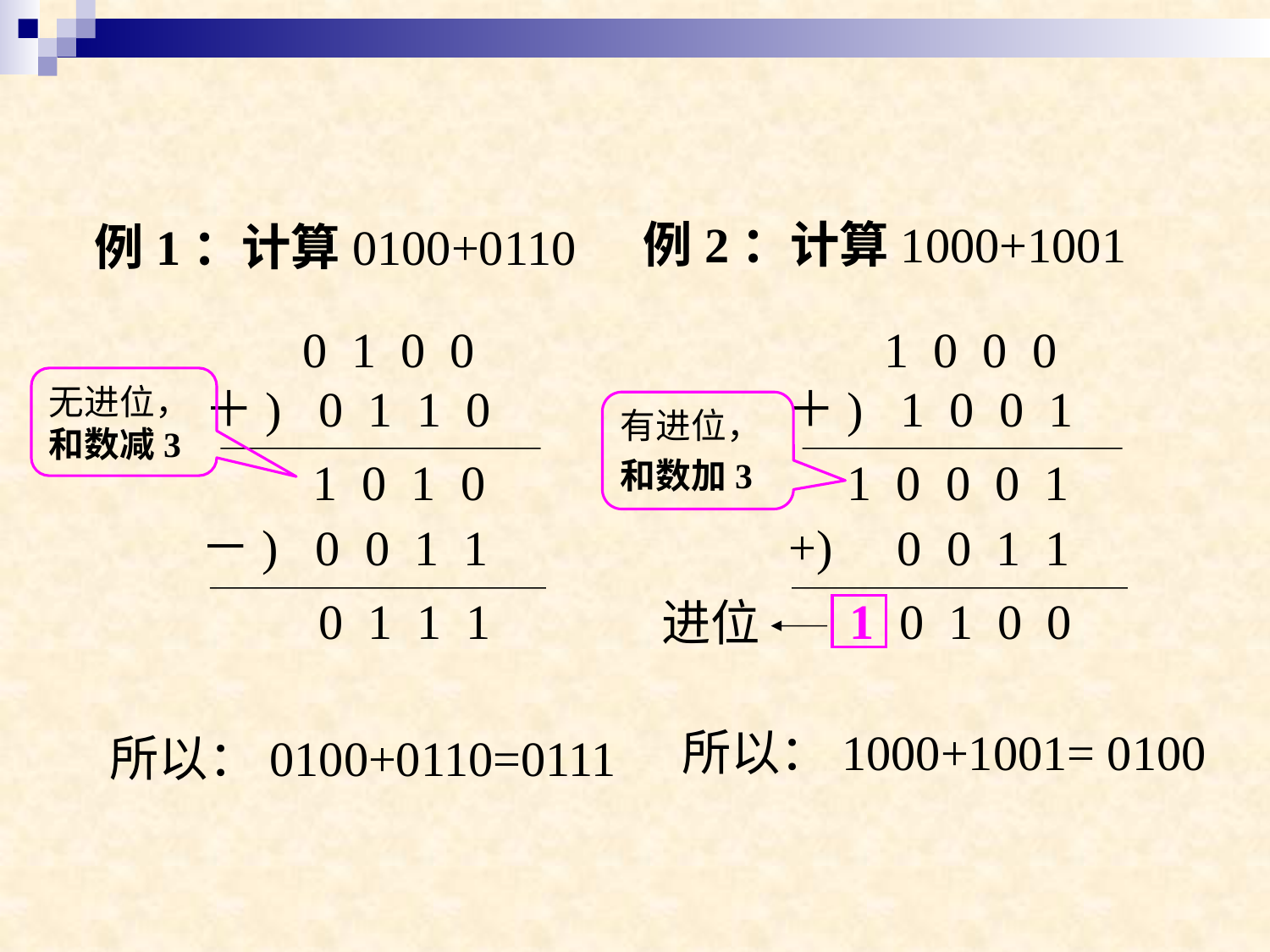

例2：计算1000+1001
例1：计算0100+0110
        0  1  0  0
＋)   0  1  1  0
1  0  1  0

        1  0  0  0
＋)   1  0  0  1
1  0  0  0  1

无进位，
和数减3
有进位，
和数加3
－)
0  0  1  1
0  1  1  1

+)
0  0  1  1
1  0  1  0  0

进位

所以：1000+1001= 0100
所以：0100+0110=0111